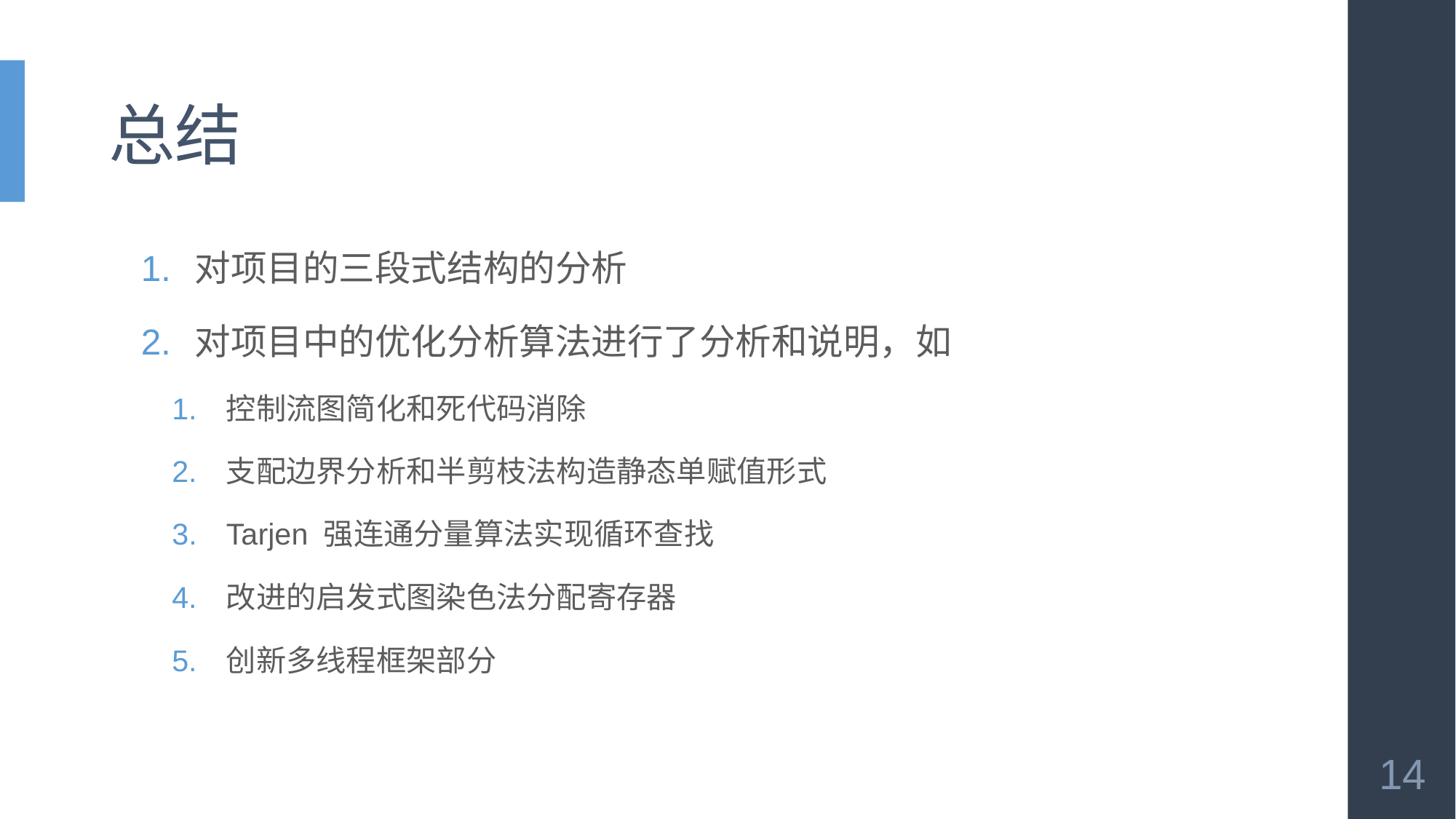

# 总结
对项目的三段式结构的分析
对项目中的优化分析算法进行了分析和说明，如
控制流图简化和死代码消除
支配边界分析和半剪枝法构造静态单赋值形式
Tarjen 强连通分量算法实现循环查找
改进的启发式图染色法分配寄存器
创新多线程框架部分
14